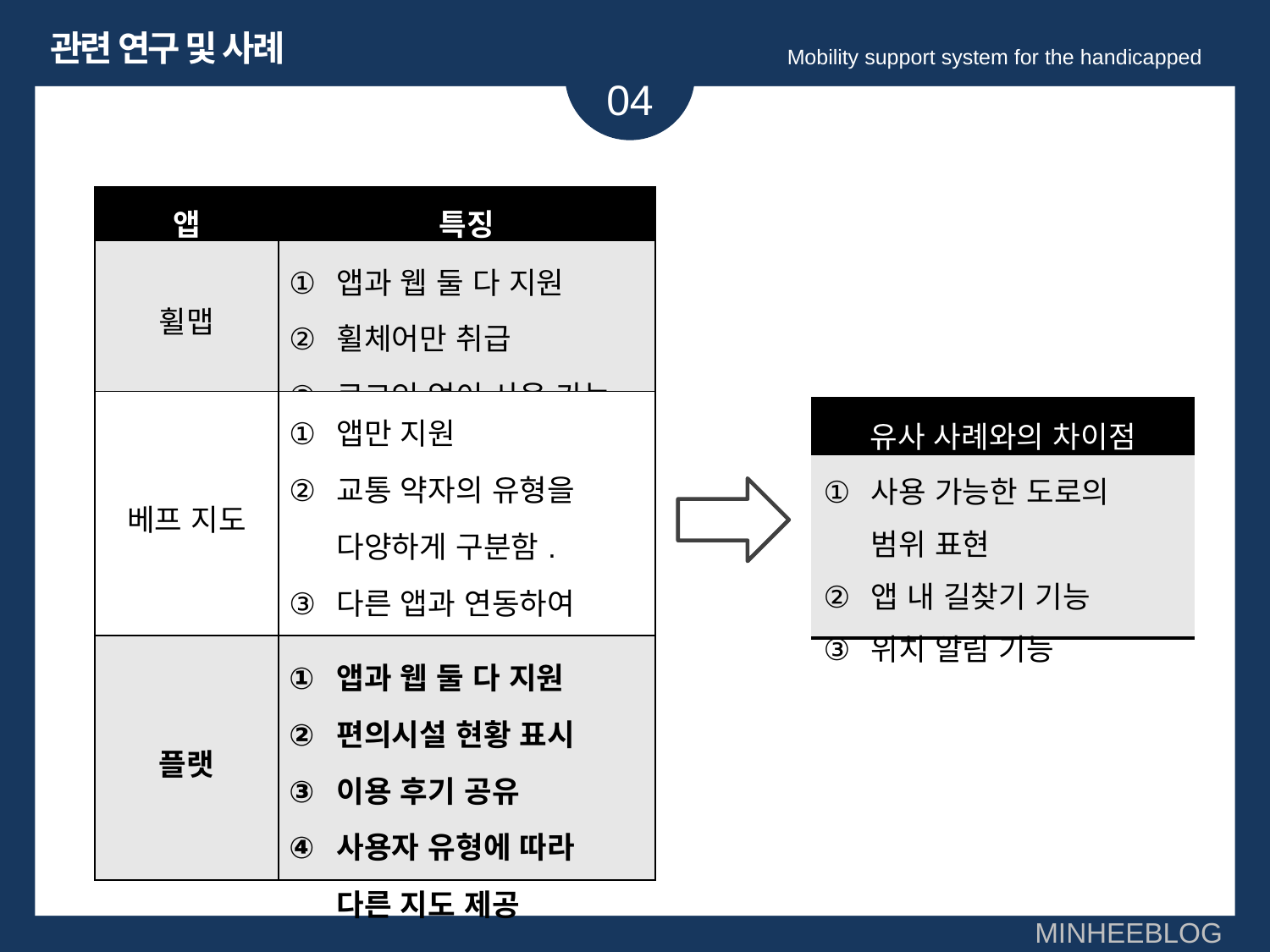

관련 연구 및 사례
Mobility support system for the handicapped
04

| 앱 | 특징 |
| --- | --- |
| 휠맵 | 앱과 웹 둘 다 지원 휠체어만 취급 로그인 없이 사용 가능 |
| 베프 지도 | 앱만 지원 교통 약자의 유형을 다양하게 구분함. 다른 앱과 연동하여 길찾기 기능 제공 |
| 플랫 | 앱과 웹 둘 다 지원 편의시설 현황 표시 이용 후기 공유 사용자 유형에 따라 다른 지도 제공 |
| 유사 사례와의 차이점 |
| --- |
| 사용 가능한 도로의 범위 표현 앱 내 길찾기 기능 위치 알림 기능 |

우클릭 그림바꾸기로
그림바꿔주세요
MINHEEBLOG